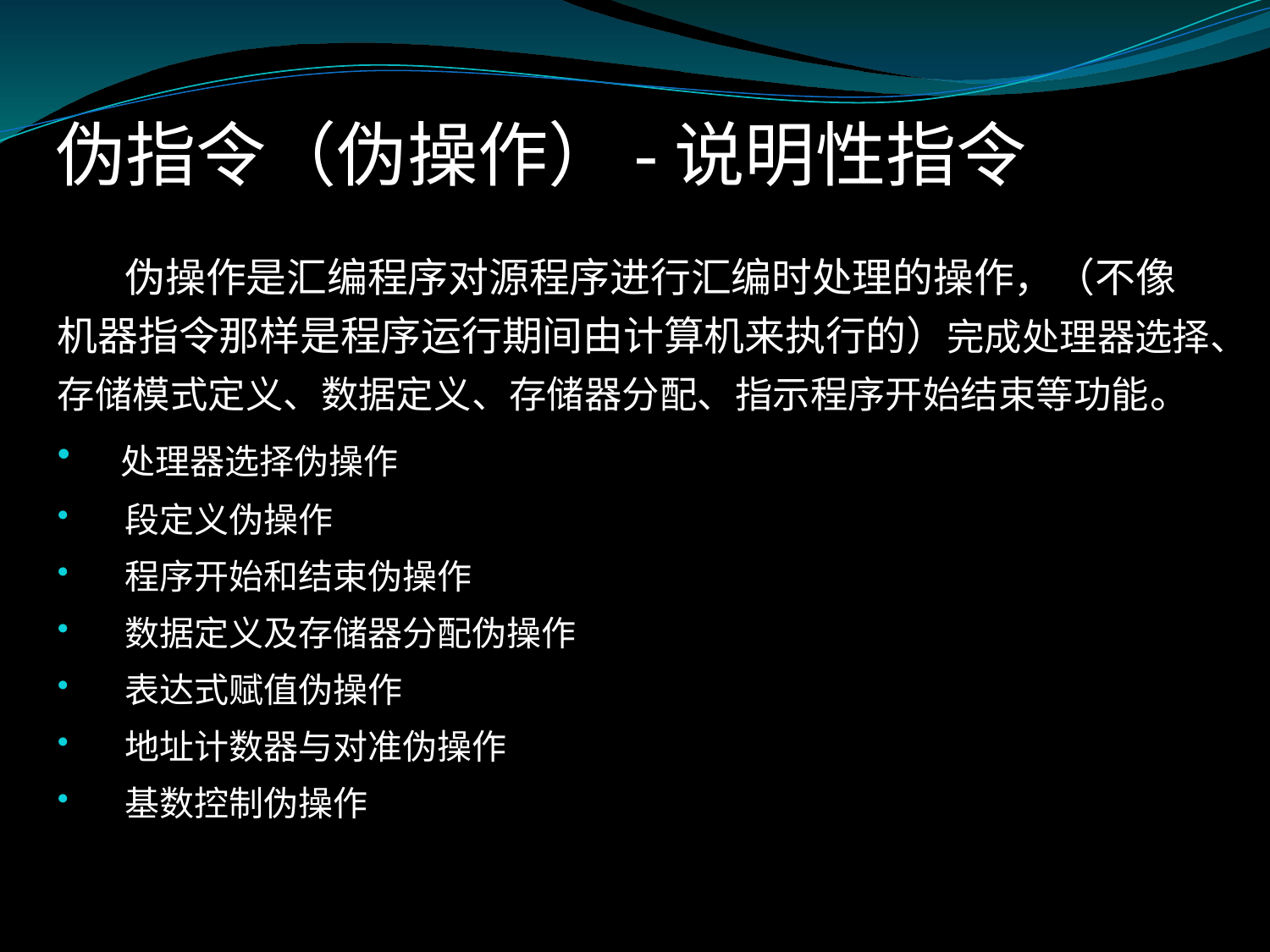

# 伪指令（伪操作）-说明性指令
伪操作是汇编程序对源程序进行汇编时处理的操作，（不像机器指令那样是程序运行期间由计算机来执行的）完成处理器选择、存储模式定义、数据定义、存储器分配、指示程序开始结束等功能。
  处理器选择伪操作
   段定义伪操作
   程序开始和结束伪操作
   数据定义及存储器分配伪操作
   表达式赋值伪操作
   地址计数器与对准伪操作
   基数控制伪操作